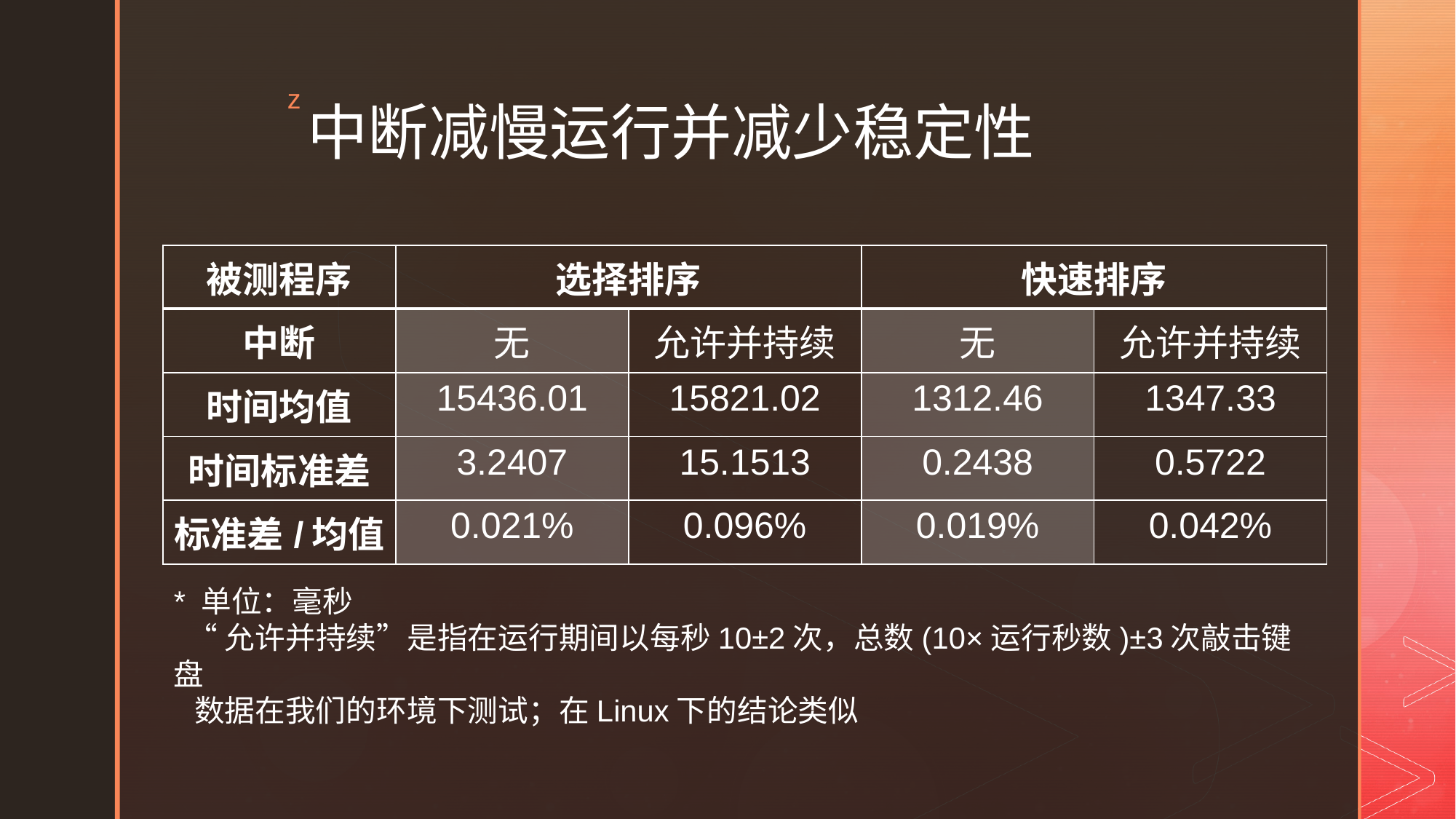

# 中断减慢运行并减少稳定性
| 被测程序 | 选择排序 |  | 快速排序 |  |
| --- | --- | --- | --- | --- |
| 中断 | 无 | 允许并持续 | 无 | 允许并持续 |
| 时间均值 | 15436.01 | 15821.02 | 1312.46 | 1347.33 |
| 时间标准差 | 3.2407 | 15.1513 | 0.2438 | 0.5722 |
| 标准差/均值 | 0.021% | 0.096% | 0.019% | 0.042% |
* 单位：毫秒
  “允许并持续”是指在运行期间以每秒10±2次，总数(10×运行秒数)±3次敲击键盘
  数据在我们的环境下测试；在Linux下的结论类似